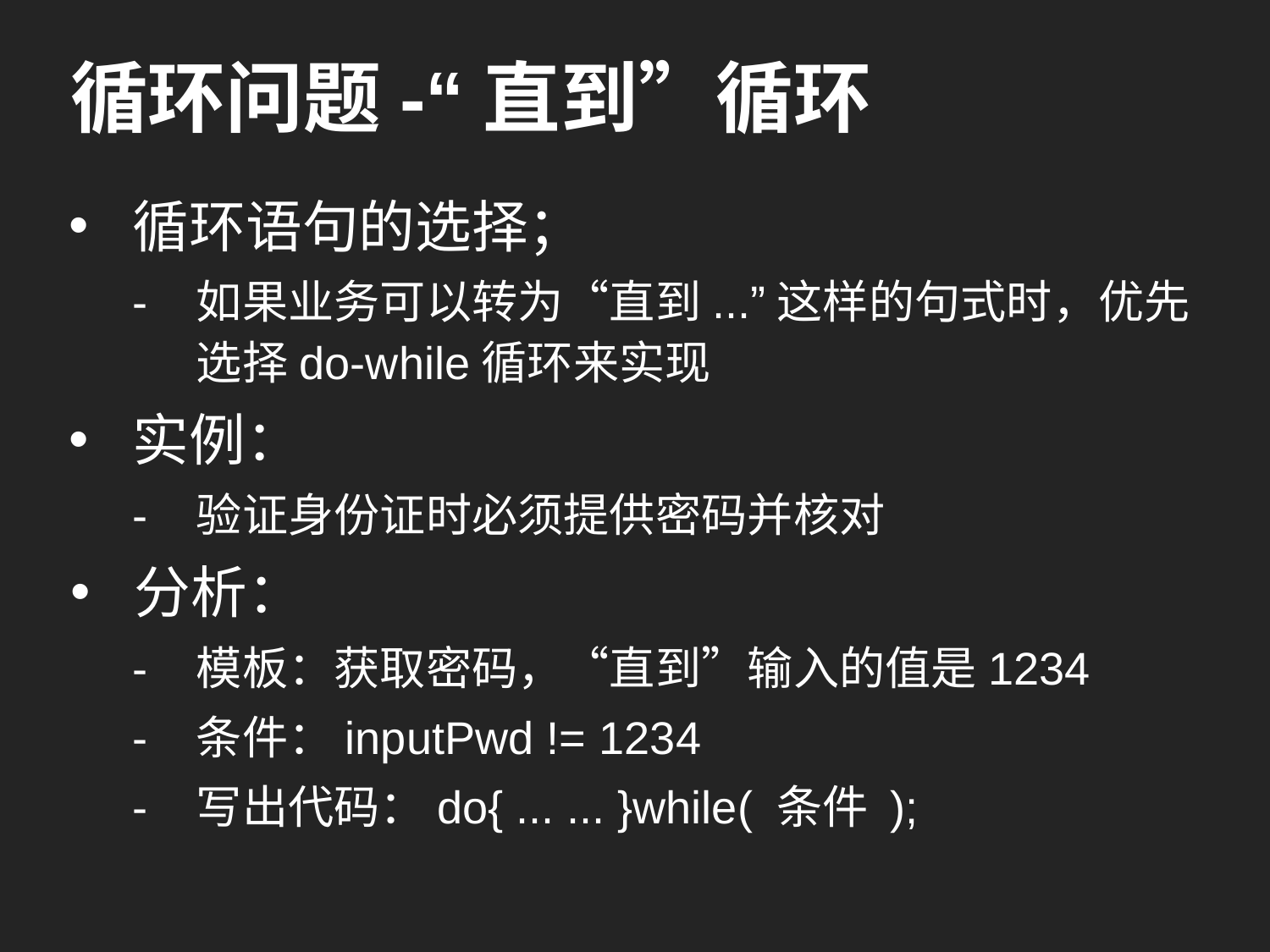

# 循环问题-“直到”循环
循环语句的选择；
- 	如果业务可以转为“直到...”这样的句式时，优先选择do-while循环来实现
实例：
- 	验证身份证时必须提供密码并核对
分析：
- 	模板：获取密码，“直到”输入的值是1234
- 	条件：inputPwd != 1234
- 	写出代码：do{ ... ... }while( 条件 );